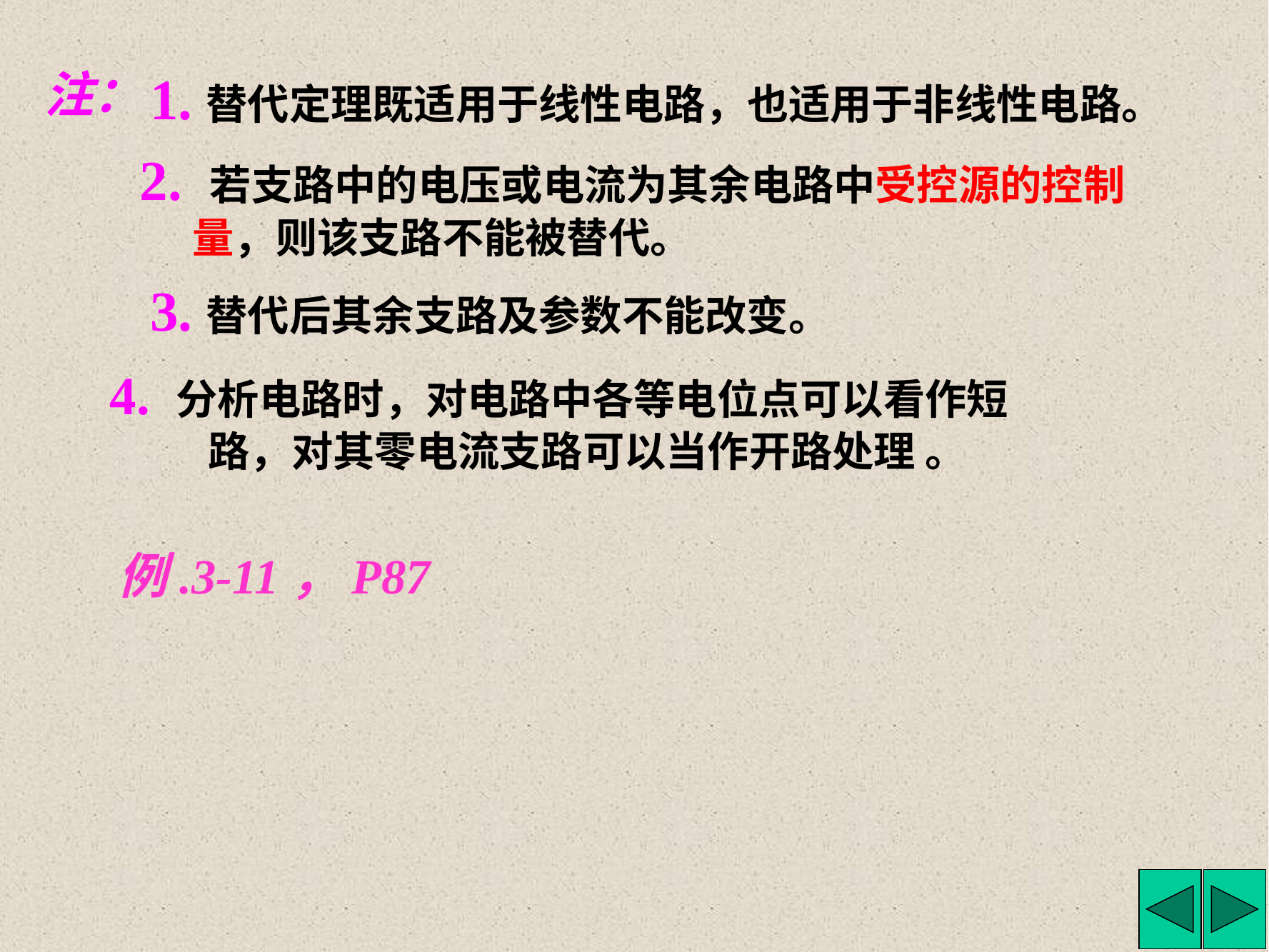

注：
1.替代定理既适用于线性电路，也适用于非线性电路。
2. 若支路中的电压或电流为其余电路中受控源的控制量，则该支路不能被替代。
3.替代后其余支路及参数不能改变。
4. 分析电路时，对电路中各等电位点可以看作短       路，对其零电流支路可以当作开路处理 。
例.3-11，P87